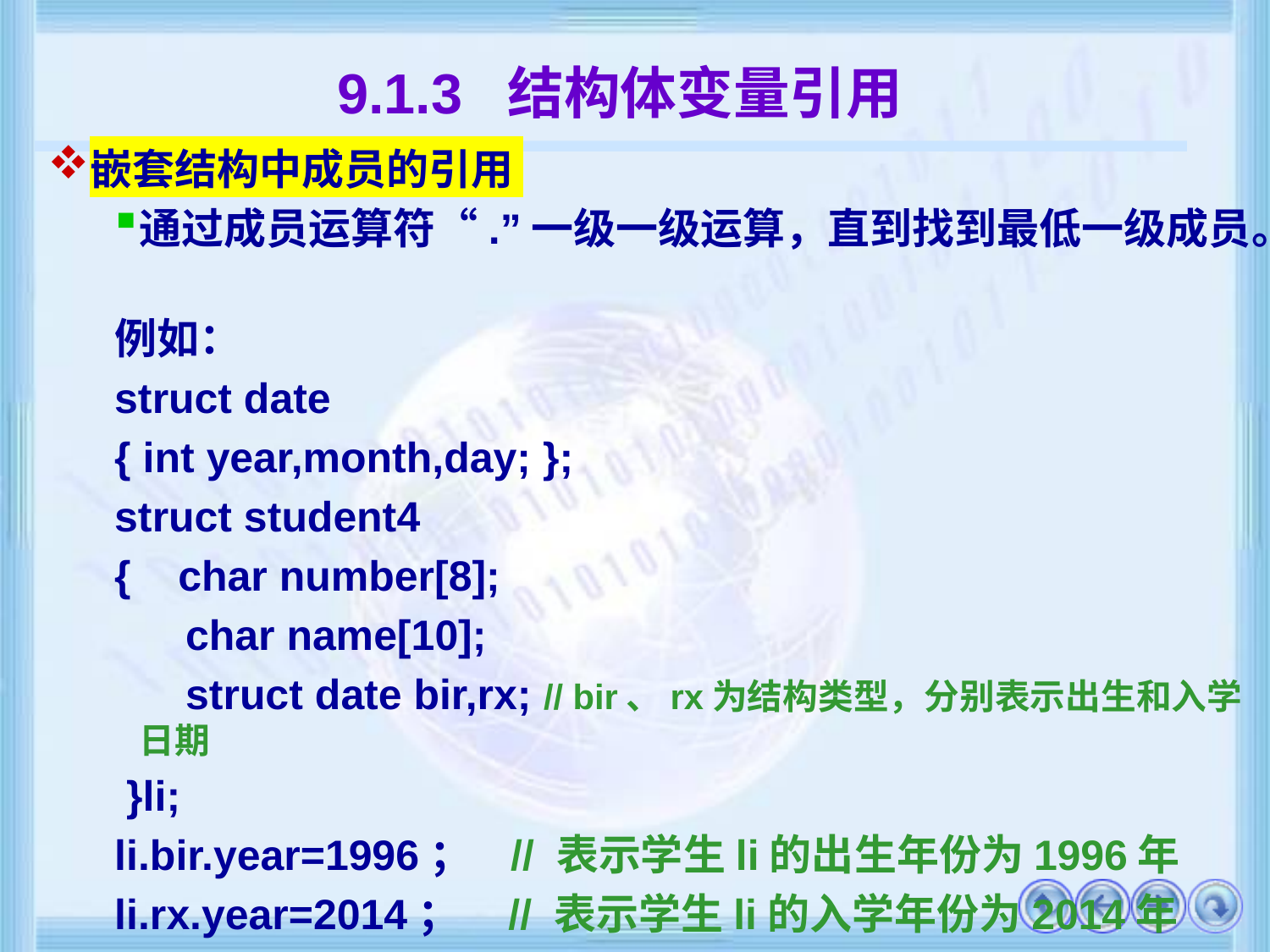

# 9.1.3  结构体变量引用
嵌套结构中成员的引用
通过成员运算符“.”一级一级运算，直到找到最低一级成员。
例如：
struct date
{ int year,month,day; };
struct student4
{    char number[8];
      char name[10];
      struct date bir,rx; // bir、rx为结构类型，分别表示出生和入学日期
 }li;
li.bir.year=1996；   // 表示学生li的出生年份为1996年
li.rx.year=2014；    // 表示学生li的入学年份为2014年